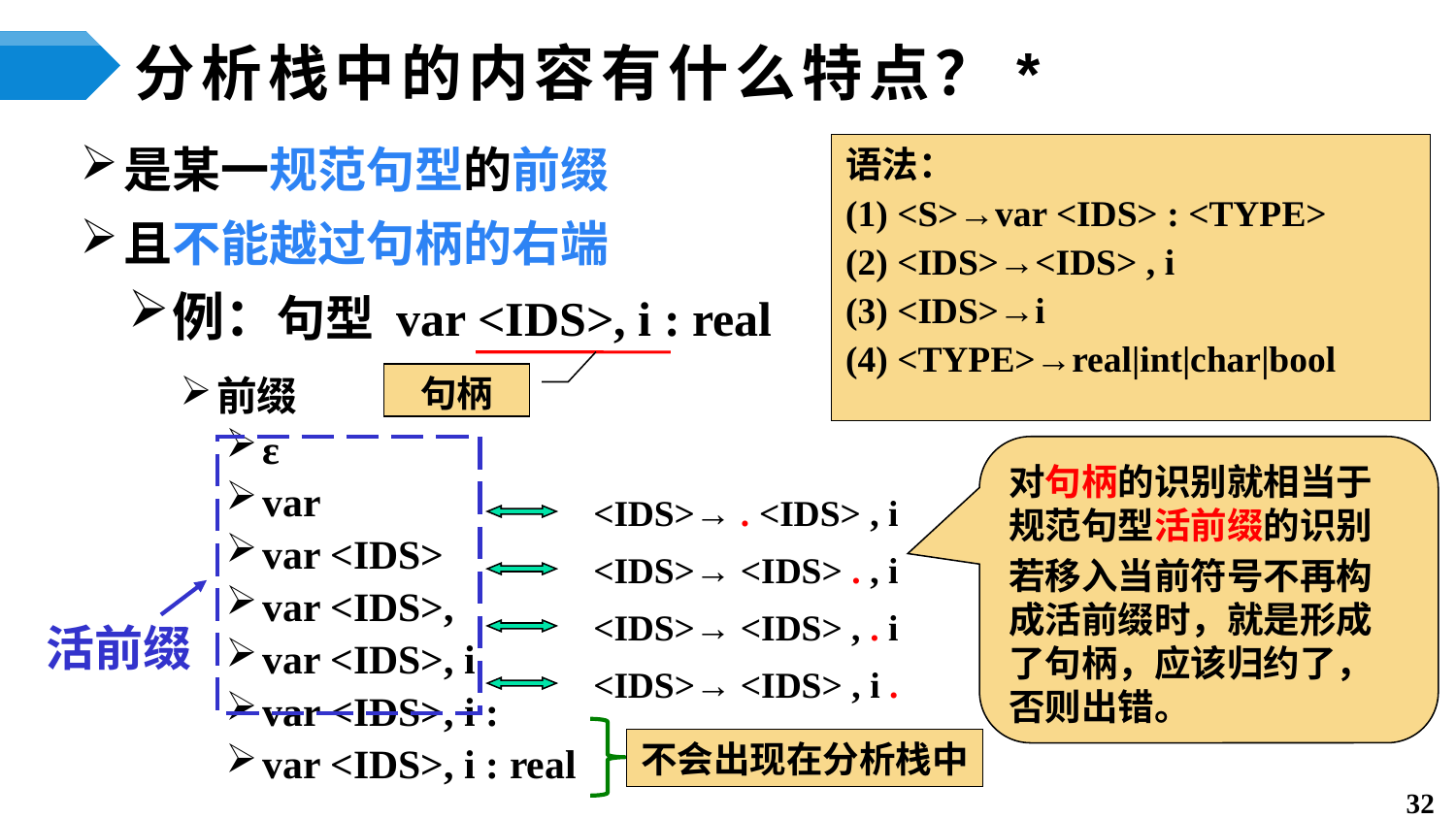

# 分析栈中的内容有什么特点？*
是某一规范句型的前缀
且不能越过句柄的右端
例：句型 var <IDS>, i : real
前缀
ε
var
var <IDS>
var <IDS>,
var <IDS>, i
var <IDS>, i :
var <IDS>, i : real

语法：
(1) <S>→var <IDS> : <TYPE>
(2) <IDS>→<IDS> , i
(3) <IDS>→i
(4) <TYPE>→real|int|char|bool

句柄

对句柄的识别就相当于规范句型活前缀的识别
若移入当前符号不再构成活前缀时，就是形成了句柄，应该归约了，否则出错。
<IDS>→ . <IDS> , i

<IDS>→ <IDS> . , i

<IDS>→ <IDS> , . i
活前缀

<IDS>→ <IDS> , i .

不会出现在分析栈中